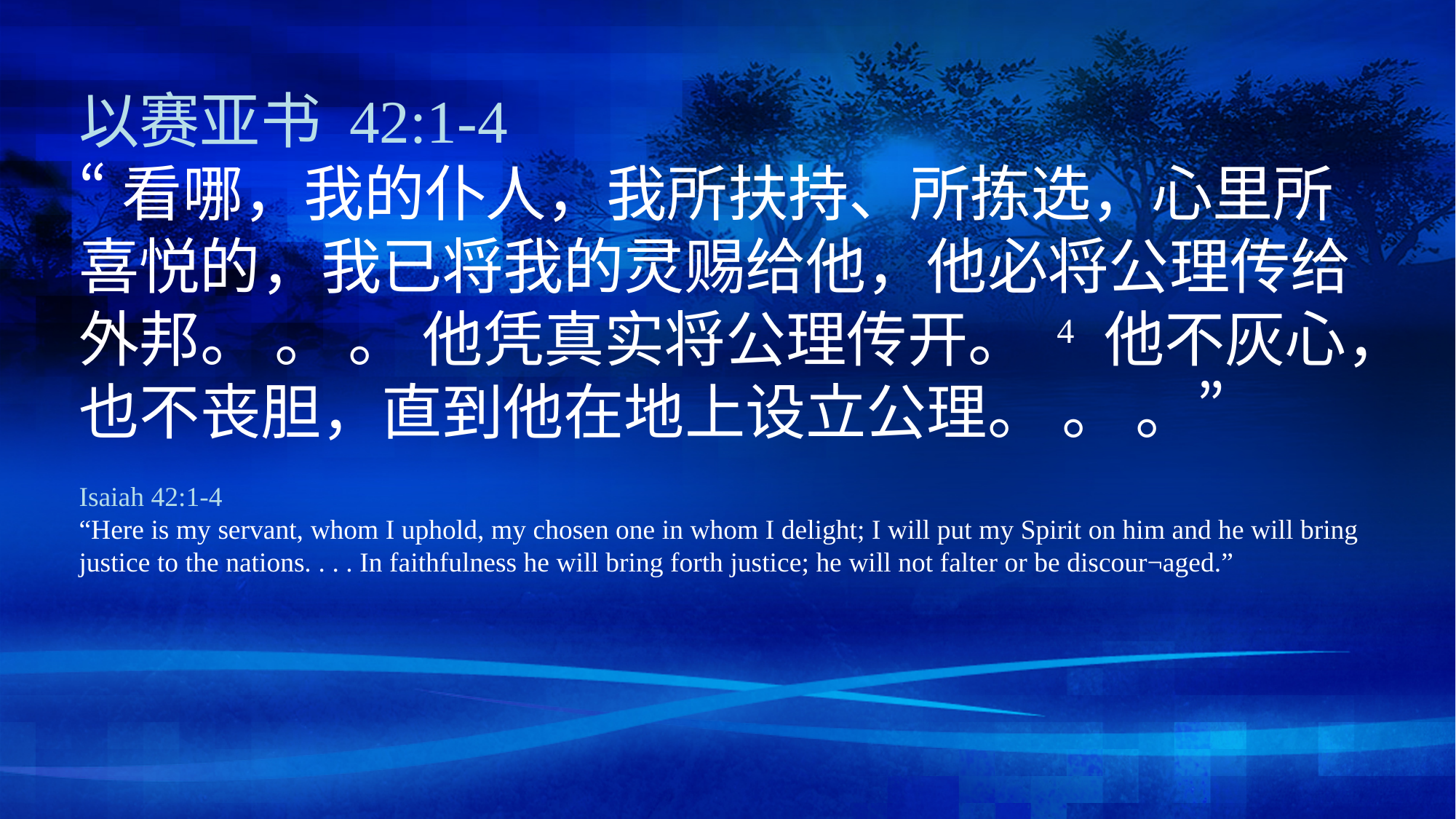

以赛亚书 42:1-4
“看哪，我的仆人，我所扶持、所拣选，心里所喜悦的，我已将我的灵赐给他，他必将公理传给外邦。 。 。 他凭真实将公理传开。 4 他不灰心，也不丧胆，直到他在地上设立公理。 。 。”

Isaiah 42:1-4
“Here is my servant, whom I uphold, my chosen one in whom I delight; I will put my Spirit on him and he will bring justice to the nations. . . . In faithfulness he will bring forth justice; he will not falter or be discour¬aged.”